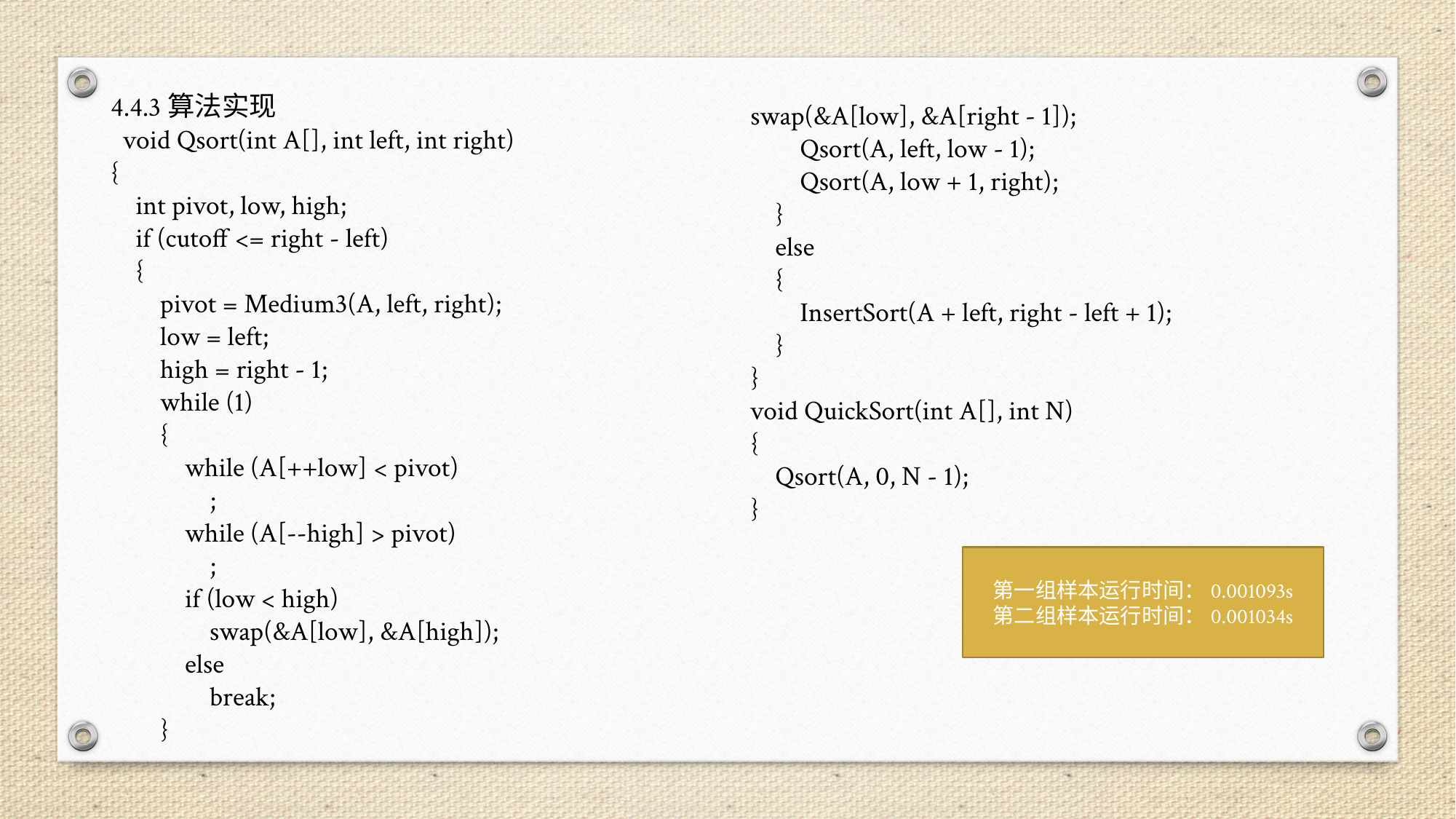

4.4.3算法实现
  void Qsort(int A[], int left, int right)
{
    int pivot, low, high;
    if (cutoff <= right - left)
    {
        pivot = Medium3(A, left, right);
        low = left;
        high = right - 1;
        while (1)
        {
            while (A[++low] < pivot)
                ;
            while (A[--high] > pivot)
                ;
            if (low < high)
                swap(&A[low], &A[high]);
            else
                break;
        }

swap(&A[low], &A[right - 1]);
        Qsort(A, left, low - 1);
        Qsort(A, low + 1, right);
    }
    else
    {
        InsertSort(A + left, right - left + 1);
    }
}
void QuickSort(int A[], int N)
{
    Qsort(A, 0, N - 1);
}
第一组样本运行时间：0.001093s
第二组样本运行时间：0.001034s